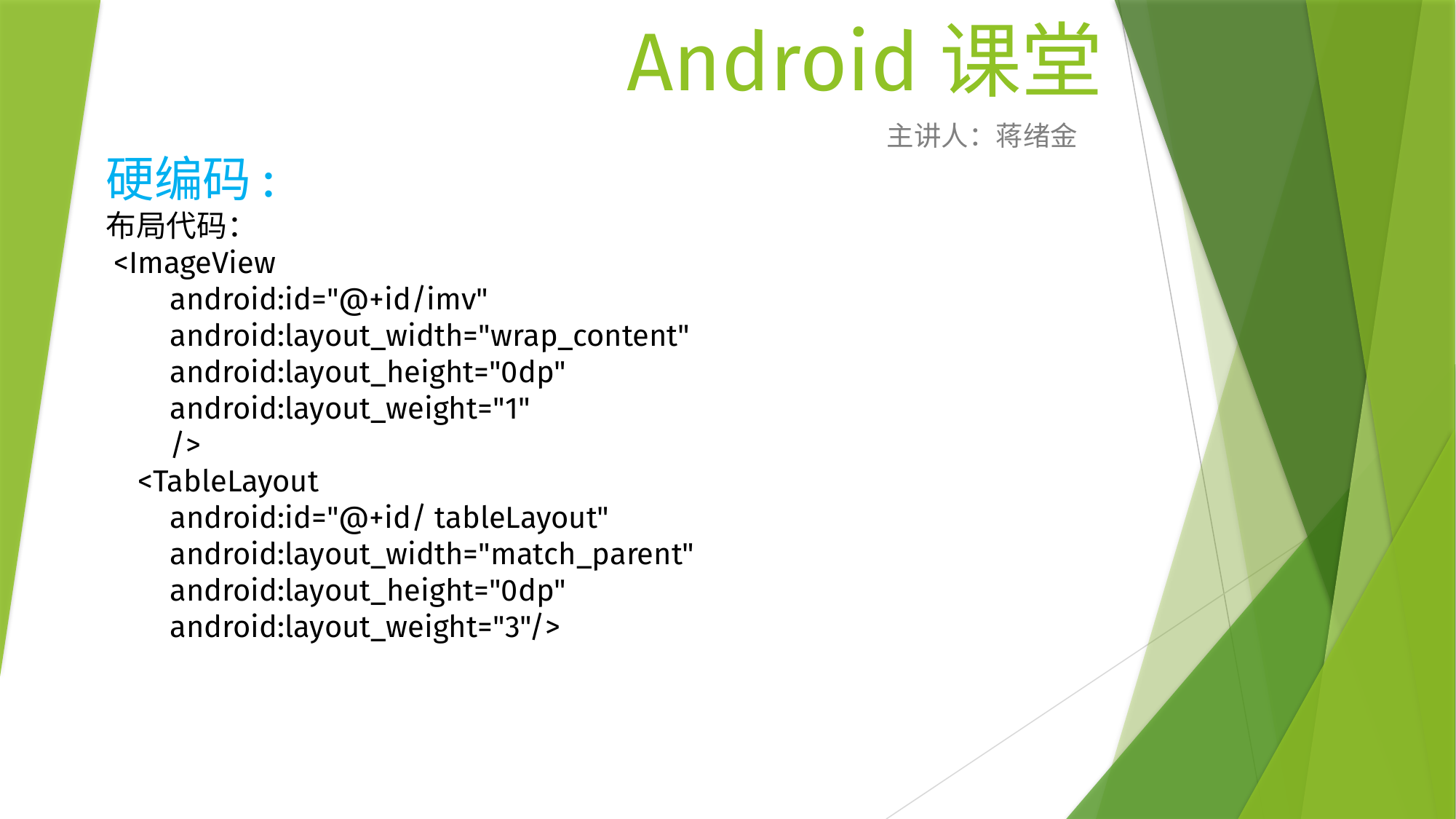

# Android课堂
主讲人：蒋绪金
硬编码:
布局代码：
 <ImageView
        android:id="@+id/imv"
        android:layout_width="wrap_content"
        android:layout_height="0dp"
        android:layout_weight="1"
        />
    <TableLayout
        android:id="@+id/ tableLayout"
        android:layout_width="match_parent"
        android:layout_height="0dp"
        android:layout_weight="3"/>